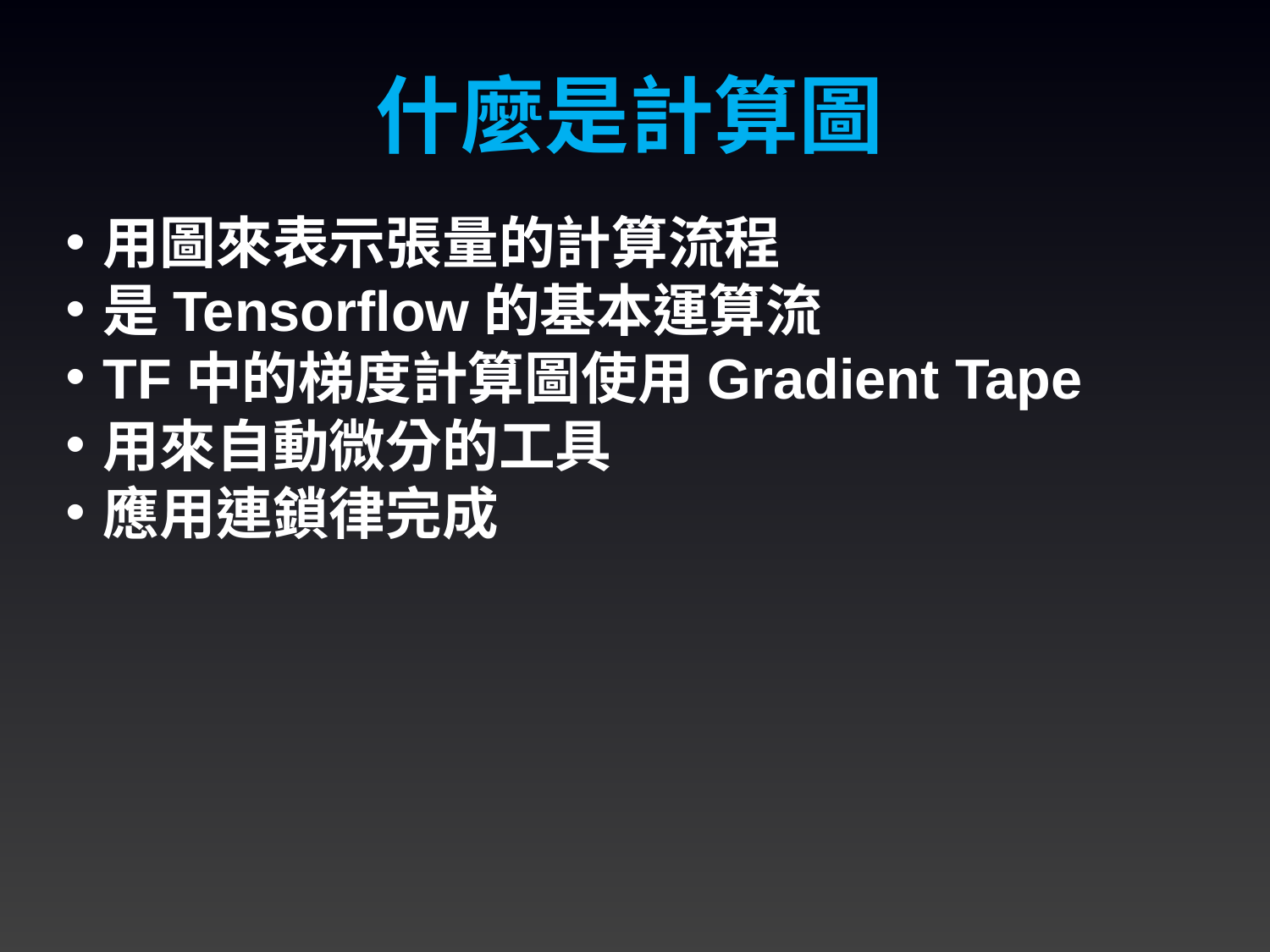

什麼是計算圖
用圖來表示張量的計算流程
是Tensorflow的基本運算流
TF中的梯度計算圖使用Gradient Tape
用來自動微分的工具
應用連鎖律完成